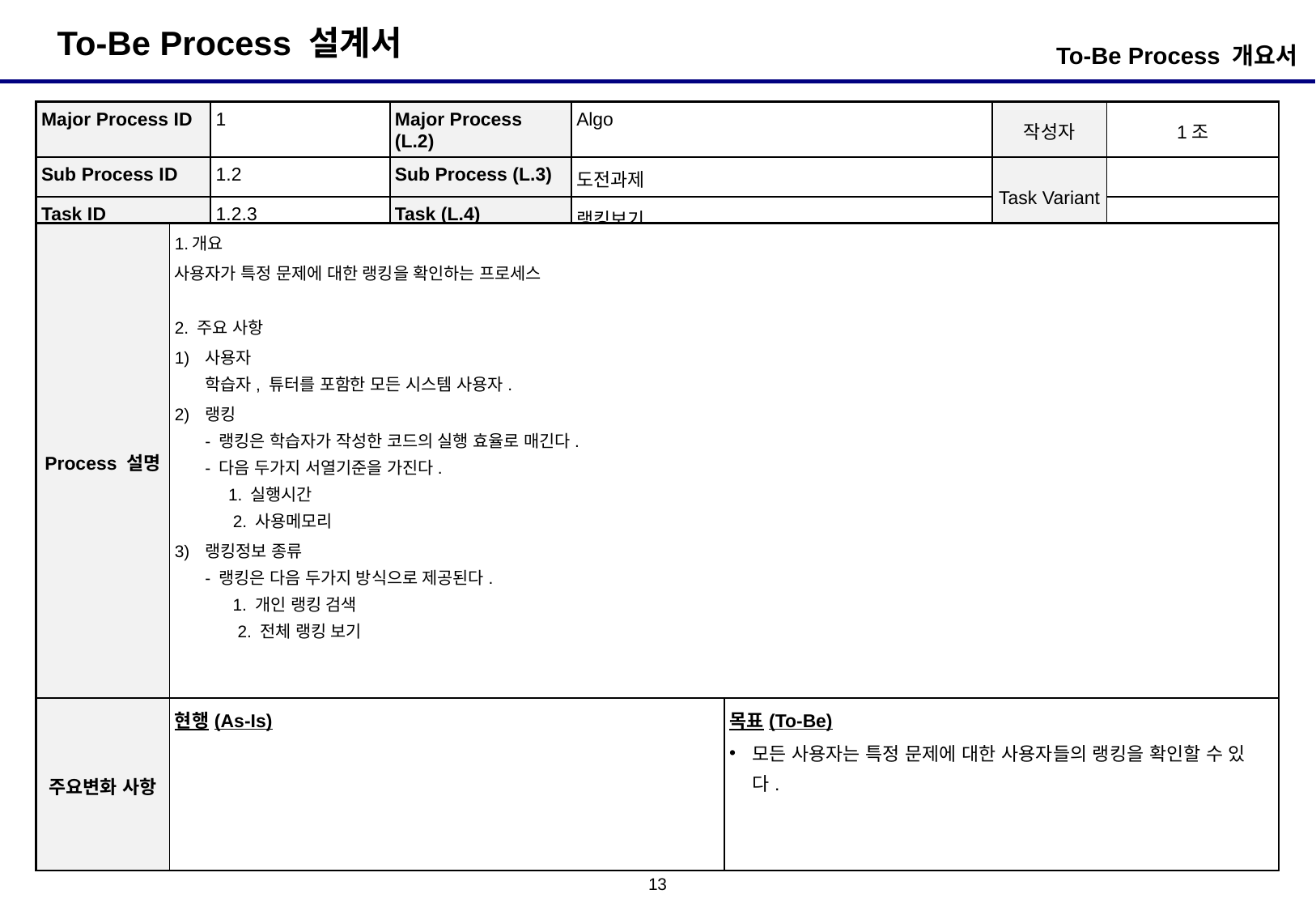

To-Be Process 개요서
| Major Process ID | 1 | Major Process (L.2) | Algo | 작성자 | 1조 |
| --- | --- | --- | --- | --- | --- |
| Sub Process ID | 1.2 | Sub Process (L.3) | 도전과제 | Task Variant |  |
| Task ID | 1.2.3 | Task (L.4) | 랭킹보기 |  |  |
| Process 설명 | 1.개요 사용자가 특정 문제에 대한 랭킹을 확인하는 프로세스 2. 주요 사항 사용자 학습자, 튜터를 포함한 모든 시스템 사용자. 랭킹 - 랭킹은 학습자가 작성한 코드의 실행 효율로 매긴다. - 다음 두가지 서열기준을 가진다. 1. 실행시간 2. 사용메모리 랭킹정보 종류 - 랭킹은 다음 두가지 방식으로 제공된다. 1. 개인 랭킹 검색 2. 전체 랭킹 보기 |  |
| --- | --- | --- |
| 주요변화 사항 | 현행(As-Is) | 목표(To-Be) 모든 사용자는 특정 문제에 대한 사용자들의 랭킹을 확인할 수 있다. |